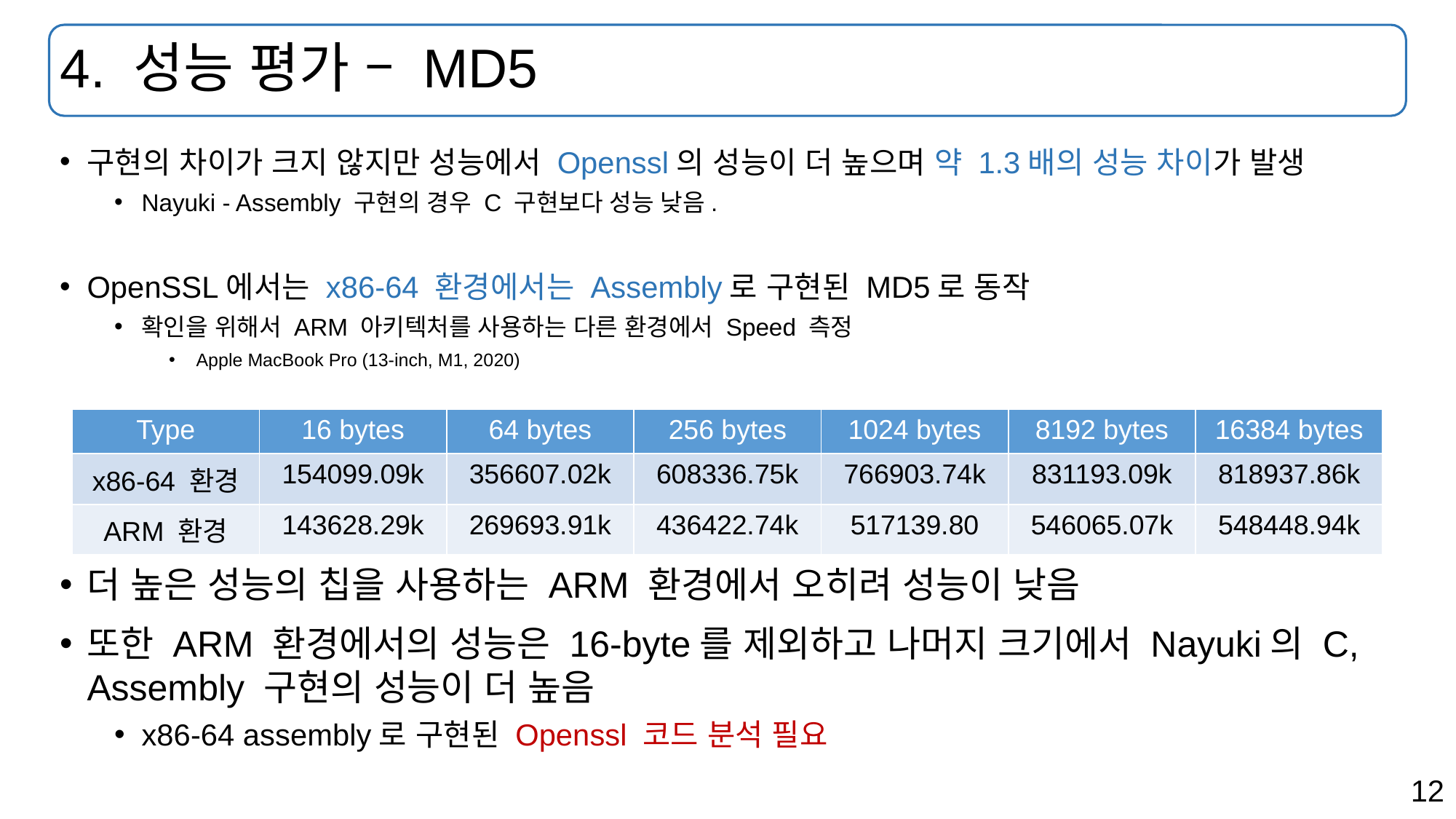

# 4. 성능 평가 – MD5
구현의 차이가 크지 않지만 성능에서 Openssl의 성능이 더 높으며 약 1.3배의 성능 차이가 발생
Nayuki - Assembly 구현의 경우 C 구현보다 성능 낮음.

OpenSSL에서는 x86-64 환경에서는 Assembly로 구현된 MD5로 동작
확인을 위해서 ARM 아키텍처를 사용하는 다른 환경에서 Speed 측정
Apple MacBook Pro (13-inch, M1, 2020)

더 높은 성능의 칩을 사용하는 ARM 환경에서 오히려 성능이 낮음
또한 ARM 환경에서의 성능은 16-byte를 제외하고 나머지 크기에서 Nayuki의 C, Assembly 구현의 성능이 더 높음
x86-64 assembly로 구현된 Openssl 코드 분석 필요

| Type | 16 bytes | 64 bytes | 256 bytes | 1024 bytes | 8192 bytes | 16384 bytes |
| --- | --- | --- | --- | --- | --- | --- |
| x86-64 환경 | 154099.09k | 356607.02k | 608336.75k | 766903.74k | 831193.09k | 818937.86k |
| ARM 환경 | 143628.29k | 269693.91k | 436422.74k | 517139.80 | 546065.07k | 548448.94k |